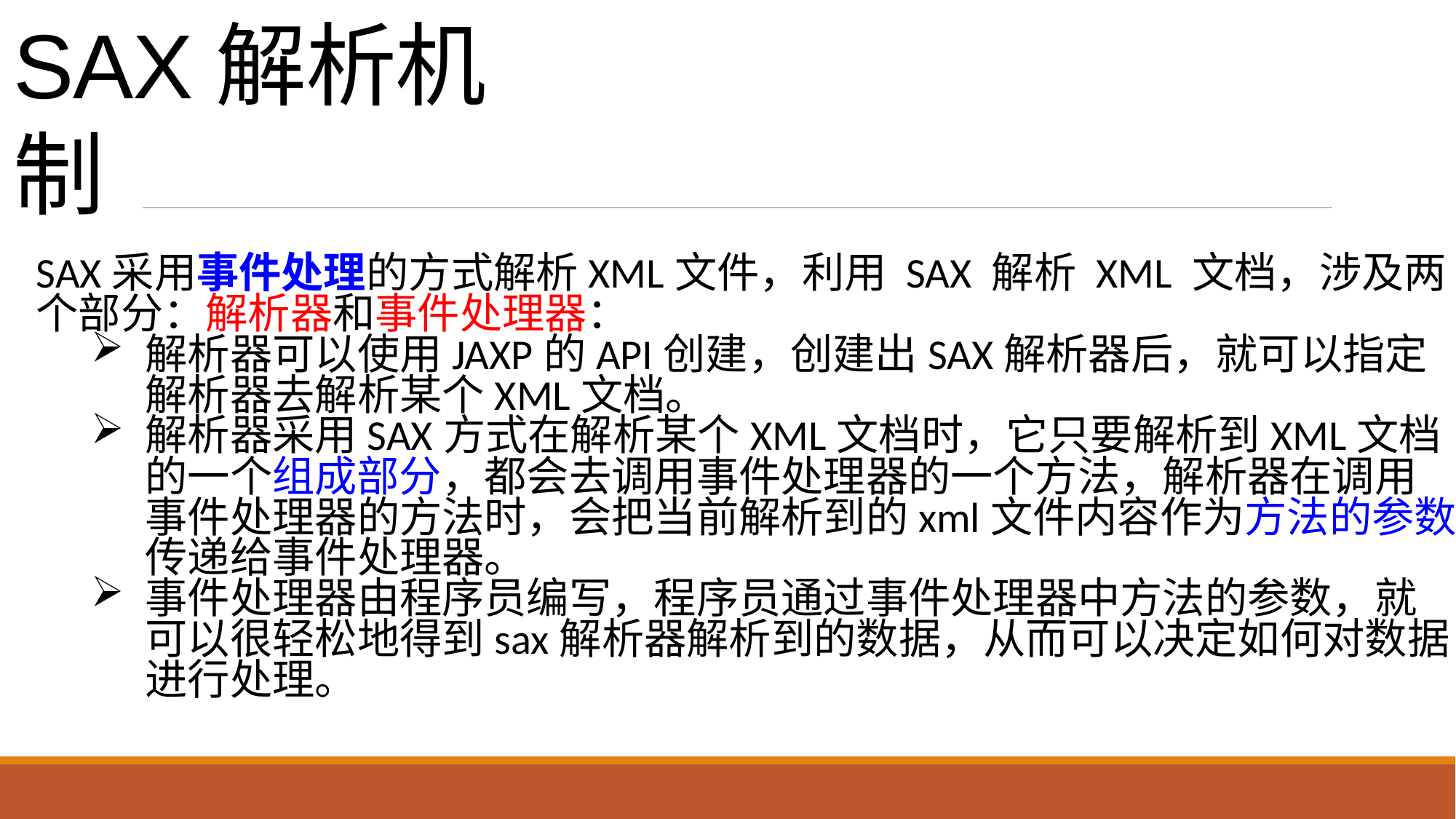

# SAX解析机制
SAX采用事件处理的方式解析XML文件，利用 SAX 解析 XML 文档，涉及两个部分：解析器和事件处理器：
解析器可以使用JAXP的API创建，创建出SAX解析器后，就可以指定解析器去解析某个XML文档。
解析器采用SAX方式在解析某个XML文档时，它只要解析到XML文档的一个组成部分，都会去调用事件处理器的一个方法，解析器在调用事件处理器的方法时，会把当前解析到的xml文件内容作为方法的参数传递给事件处理器。
事件处理器由程序员编写，程序员通过事件处理器中方法的参数，就可以很轻松地得到sax解析器解析到的数据，从而可以决定如何对数据进行处理。